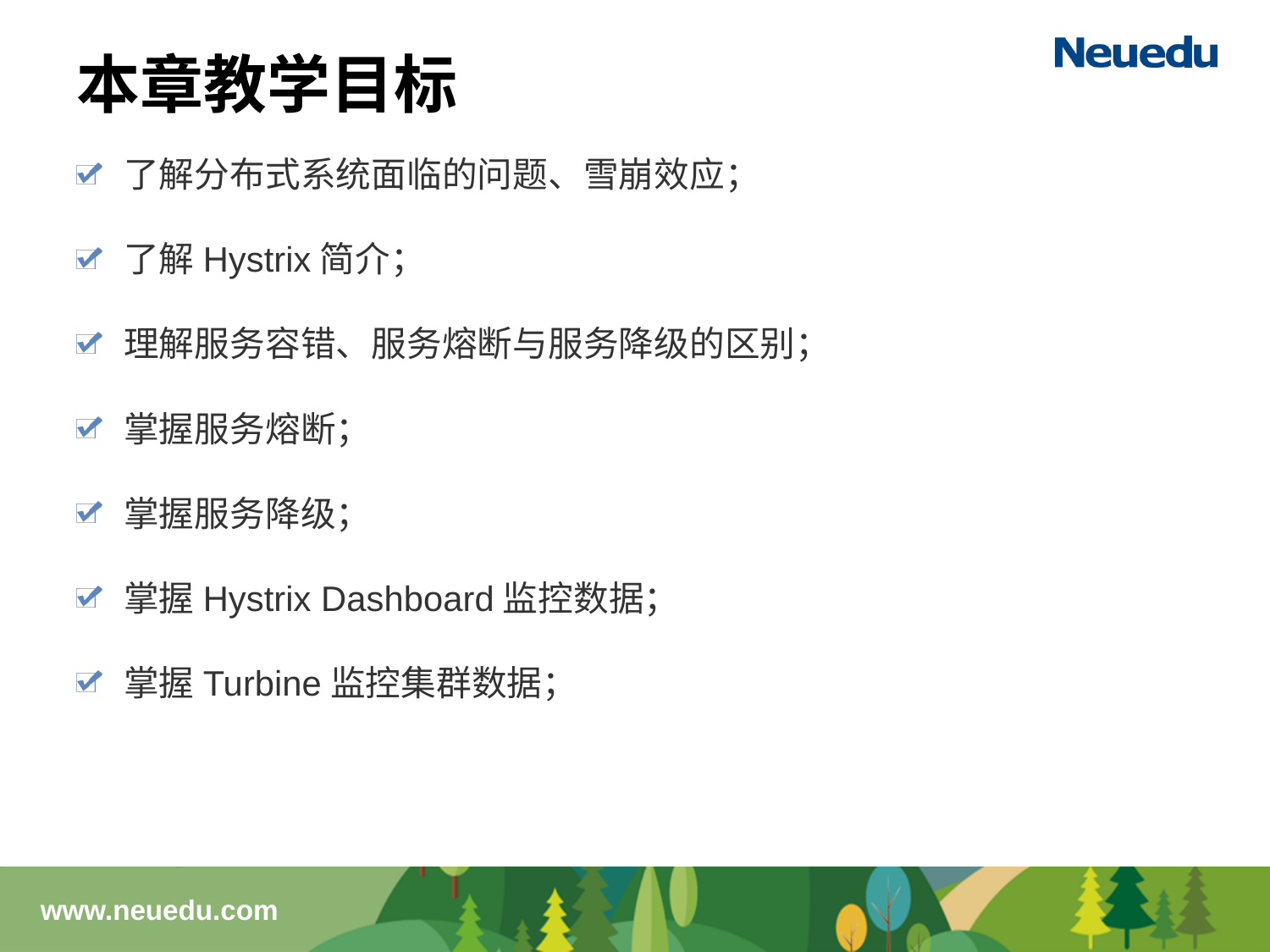

# 本章教学目标
了解分布式系统面临的问题、雪崩效应；

了解Hystrix简介；

理解服务容错、服务熔断与服务降级的区别；

掌握服务熔断；

掌握服务降级；

掌握Hystrix Dashboard监控数据；

掌握Turbine监控集群数据；